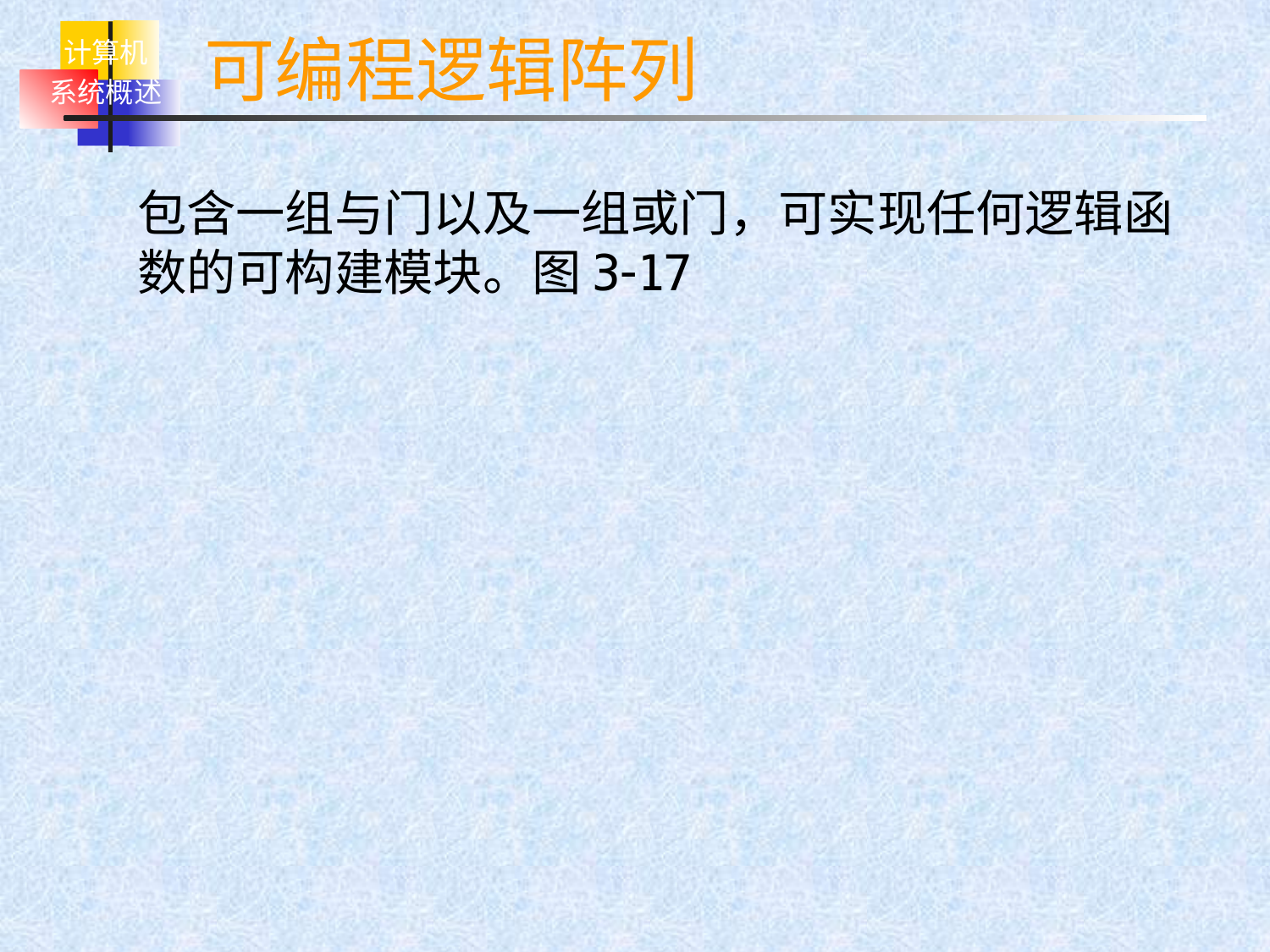

# 可编程逻辑阵列
包含一组与门以及一组或门，可实现任何逻辑函数的可构建模块。图3-17